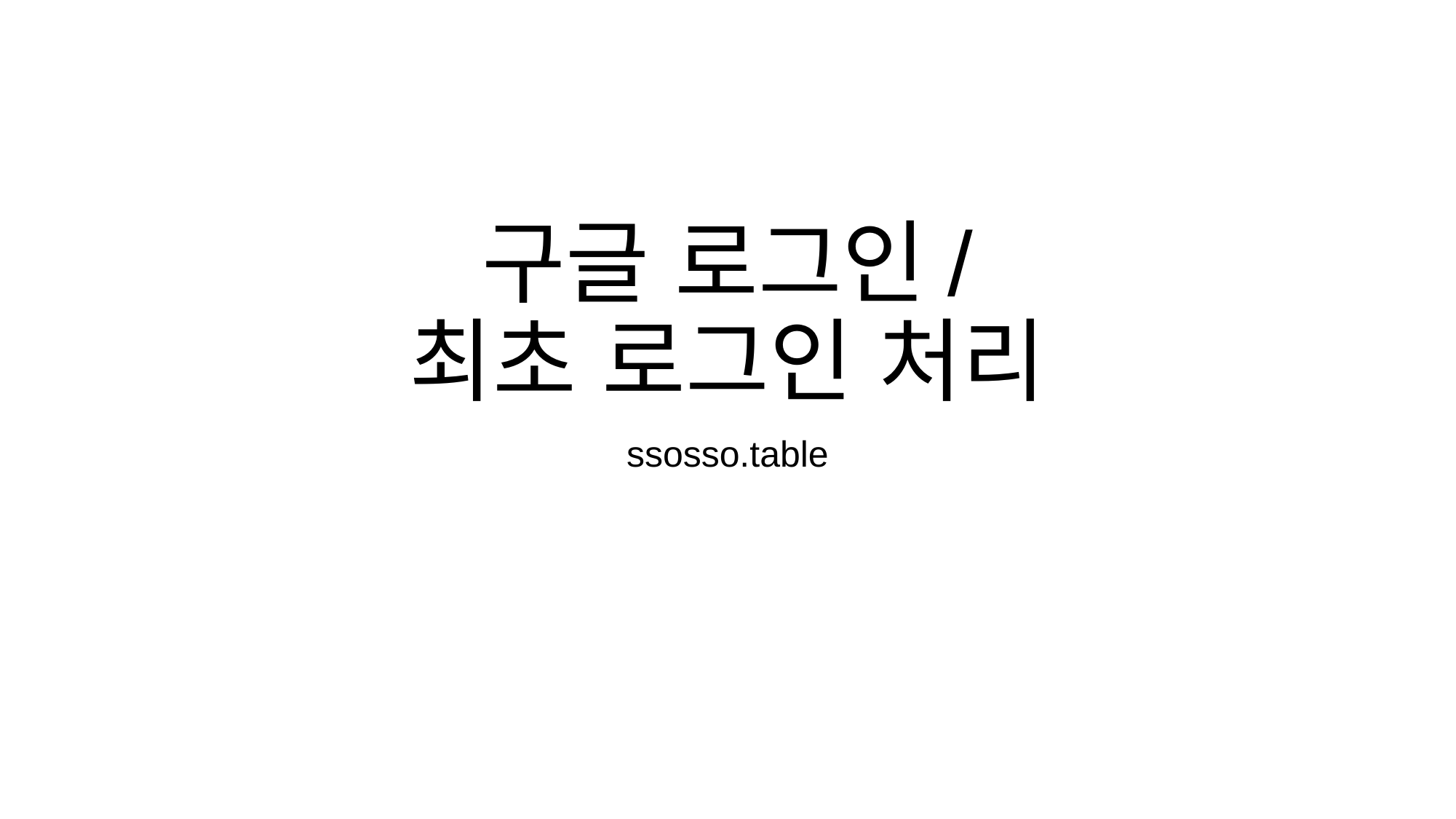

# 구글 로그인/ 최초 로그인 처리
ssosso.table